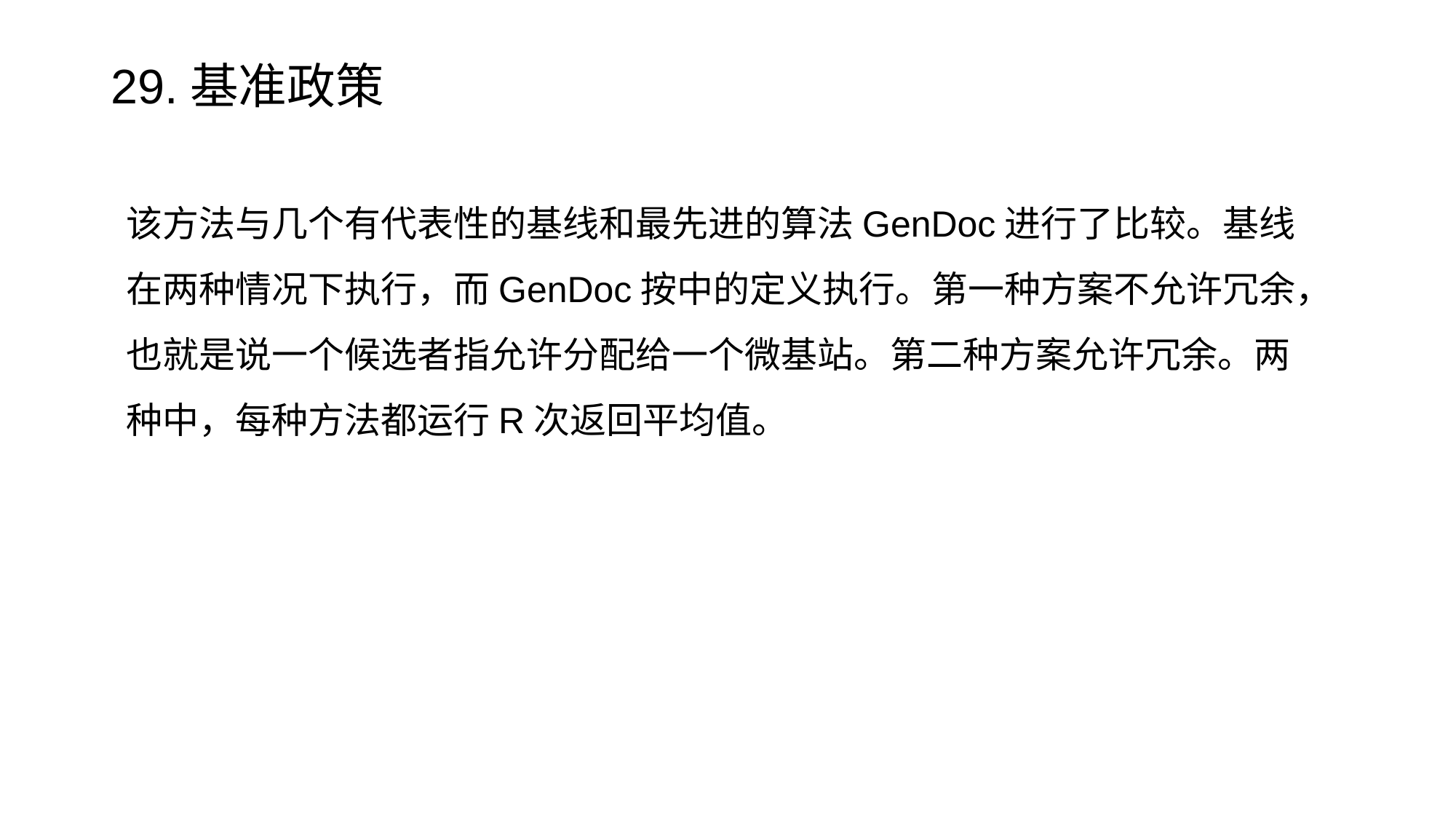

# 29.基准政策
该方法与几个有代表性的基线和最先进的算法GenDoc进行了比较。基线在两种情况下执行，而GenDoc按中的定义执行。第一种方案不允许冗余，也就是说一个候选者指允许分配给一个微基站。第二种方案允许冗余。两种中，每种方法都运行R次返回平均值。